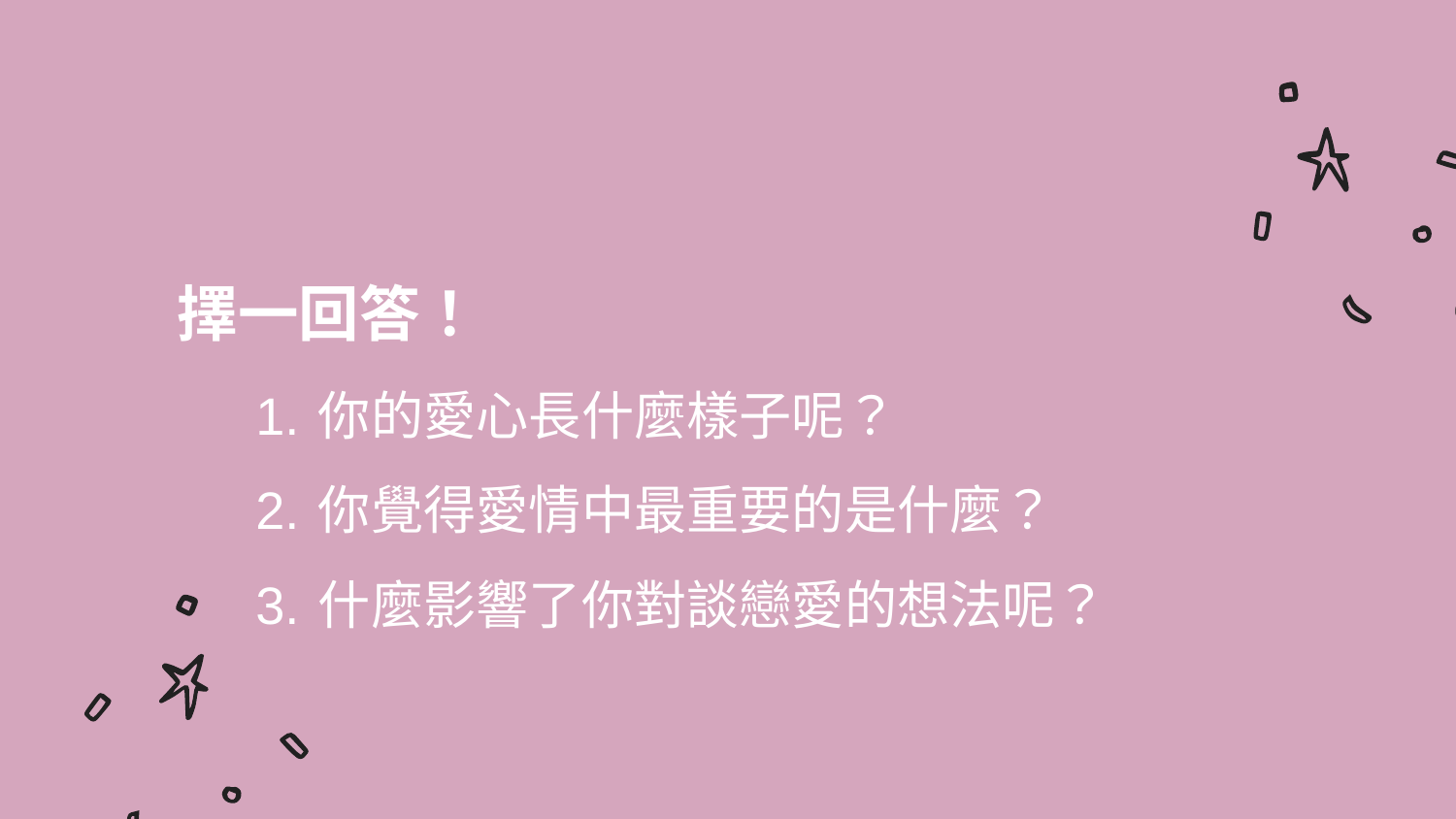

擇一回答！
你的愛心長什麼樣子呢？
你覺得愛情中最重要的是什麼？
什麼影響了你對談戀愛的想法呢？